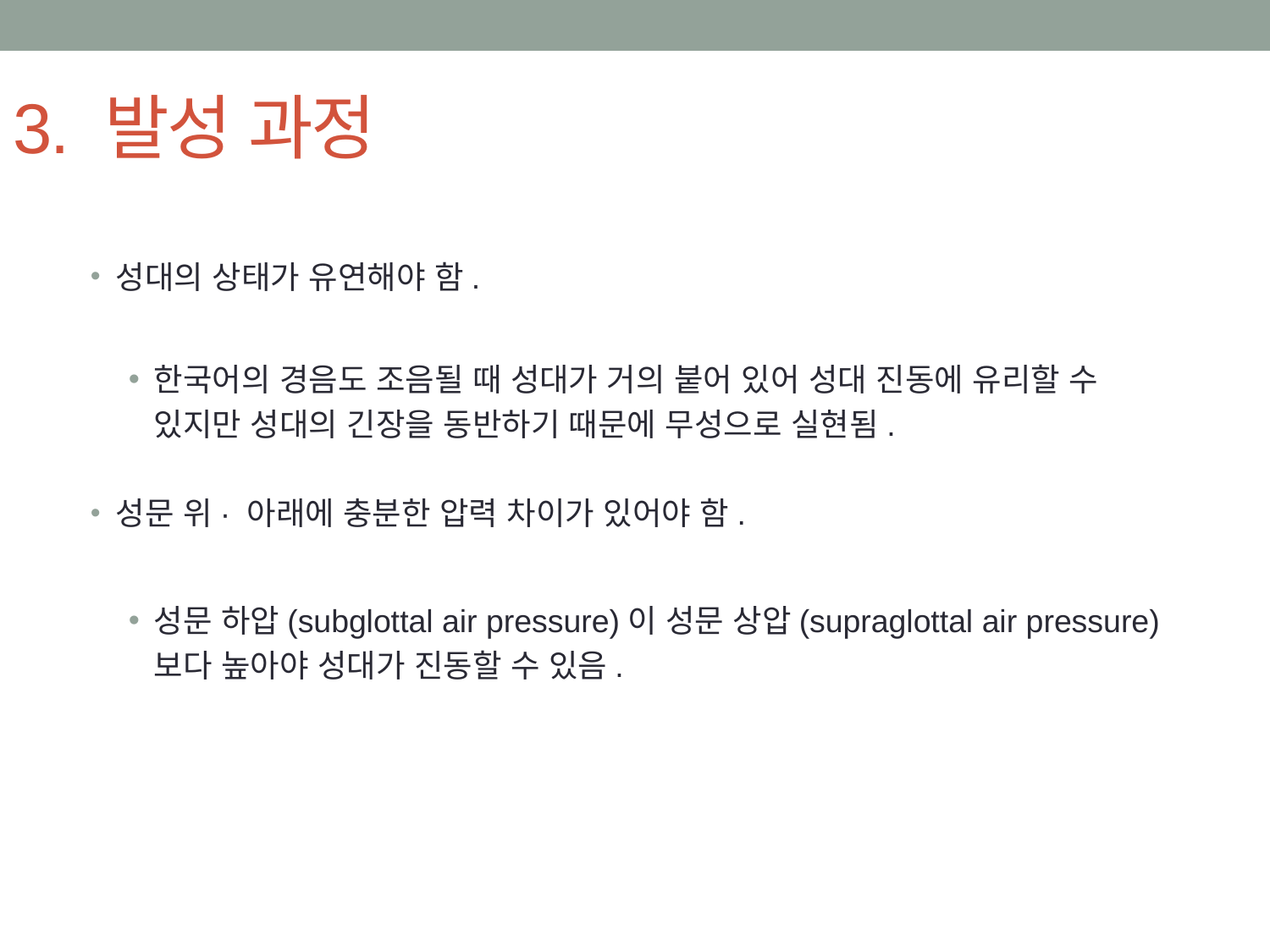

# 3. 발성 과정

성대의 상태가 유연해야 함.

한국어의 경음도 조음될 때 성대가 거의 붙어 있어 성대 진동에 유리할 수
  있지만 성대의 긴장을 동반하기 때문에 무성으로 실현됨.

성문 위· 아래에 충분한 압력 차이가 있어야 함.

성문 하압(subglottal air pressure)이 성문 상압(supraglottal air pressure)
  보다 높아야 성대가 진동할 수 있음.